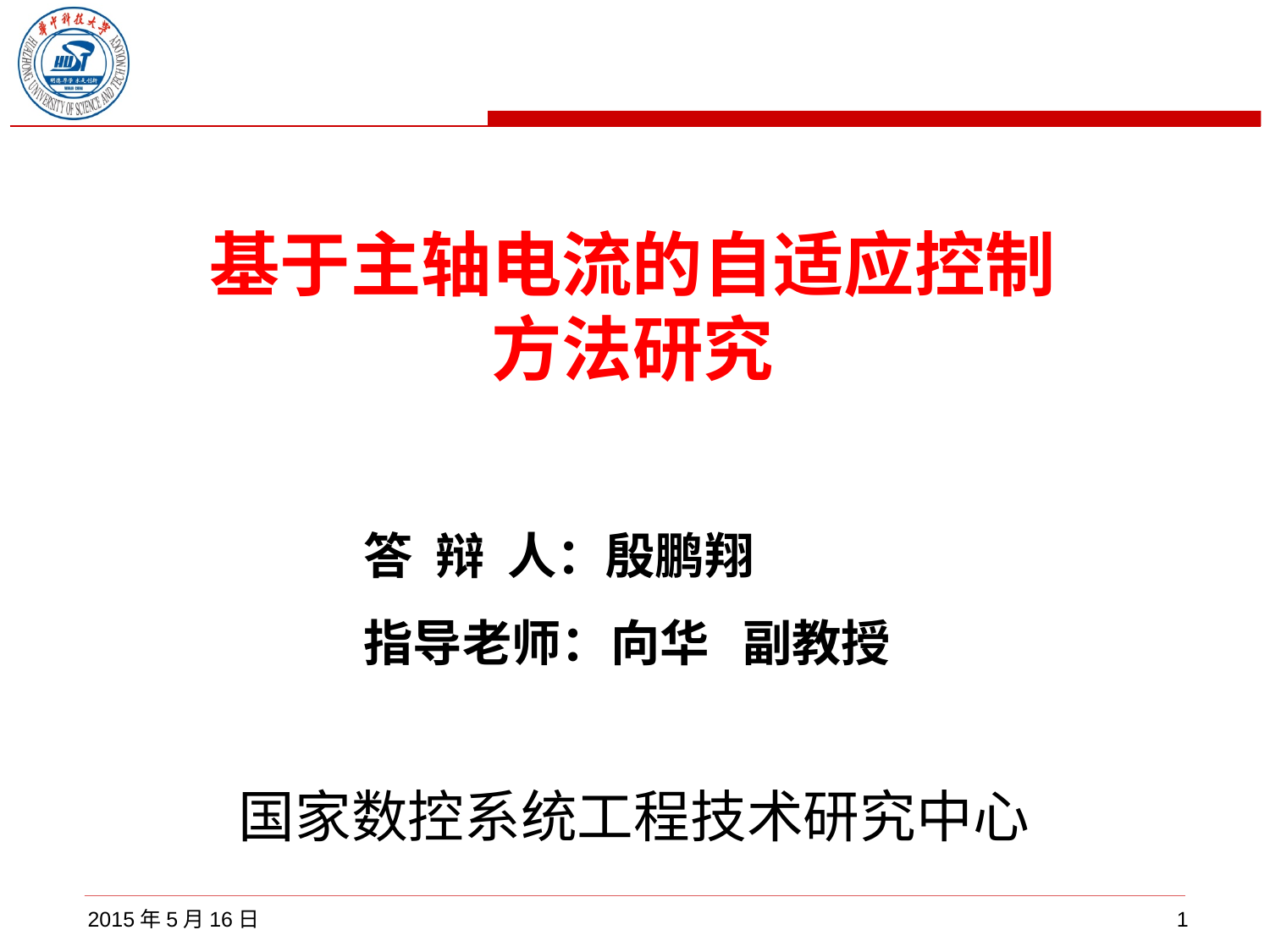

基于主轴电流的自适应控制
方法研究
答  辩  人：殷鹏翔
指导老师：向华   副教授
国家数控系统工程技术研究中心
2015年5月16日
1